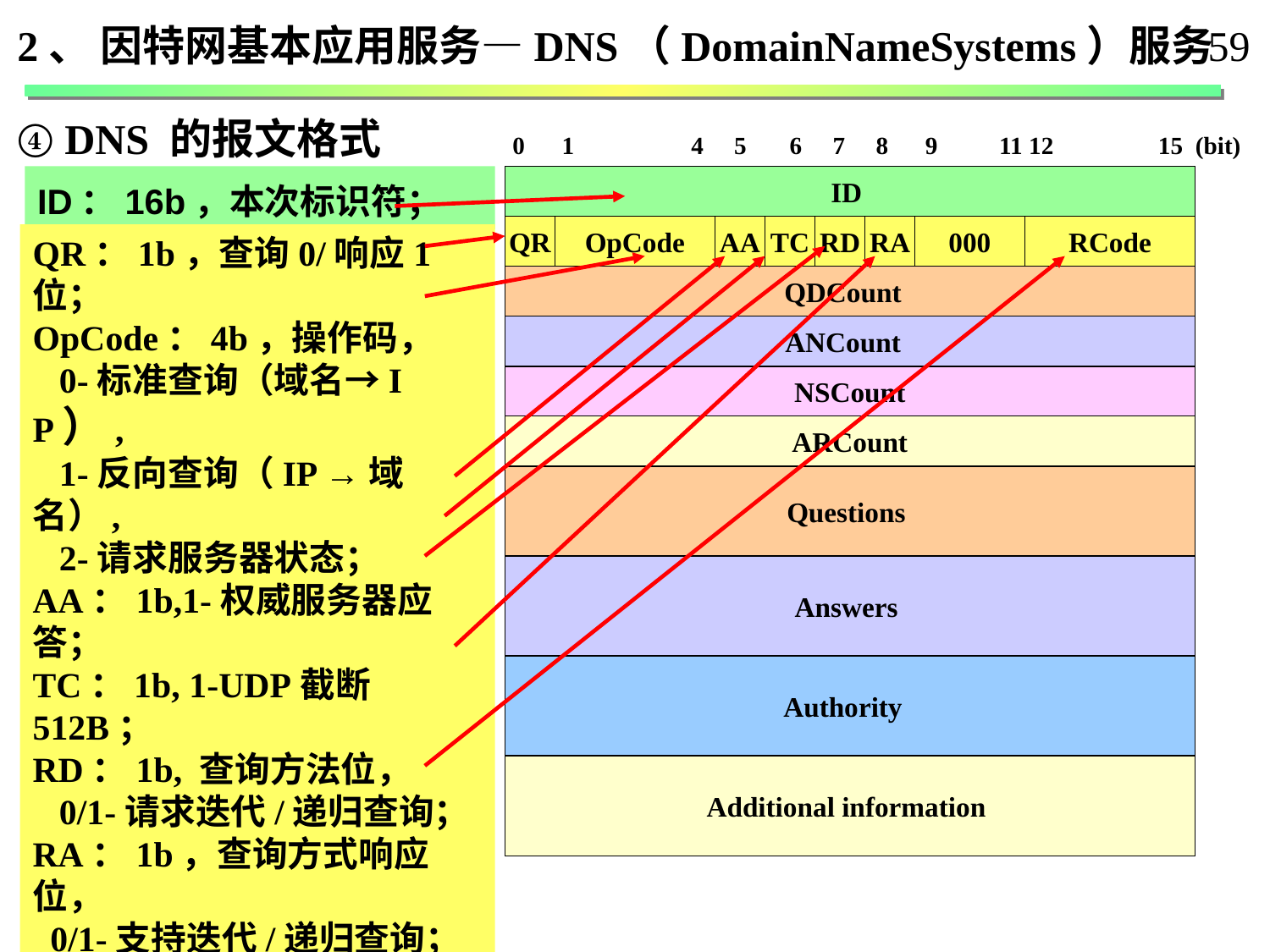

2、 因特网基本应用服务—DNS（DomainNameSystems）服务
59

④ DNS 的报文格式
0      1                   4     5       6     7     8      9          11 12                 15  (bit)
ID：16b，本次标识符；
ID

QR
OpCode
AA
TC
RD
RA
000
RCode
QR：1b，查询0/响应1位；
OpCode：4b，操作码，
   0-标准查询（域名→IP）,
   1-反向查询（IP →域名）,
   2-请求服务器状态；
AA：1b,1-权威服务器应答；
TC：1b, 1-UDP截断512B；
RD：1b, 查询方法位，
   0/1-请求迭代/递归查询；
RA：1b，查询方式响应位，
  0/1-支持迭代/递归查询；
000：3b，保留备用；
RCode：4b，状态指示，
  0-正确响应，
  其他（1-5）-查询出错；

QDCount
ANCount
NSCount
ARCount
Questions
Answers
Authority
Additional information